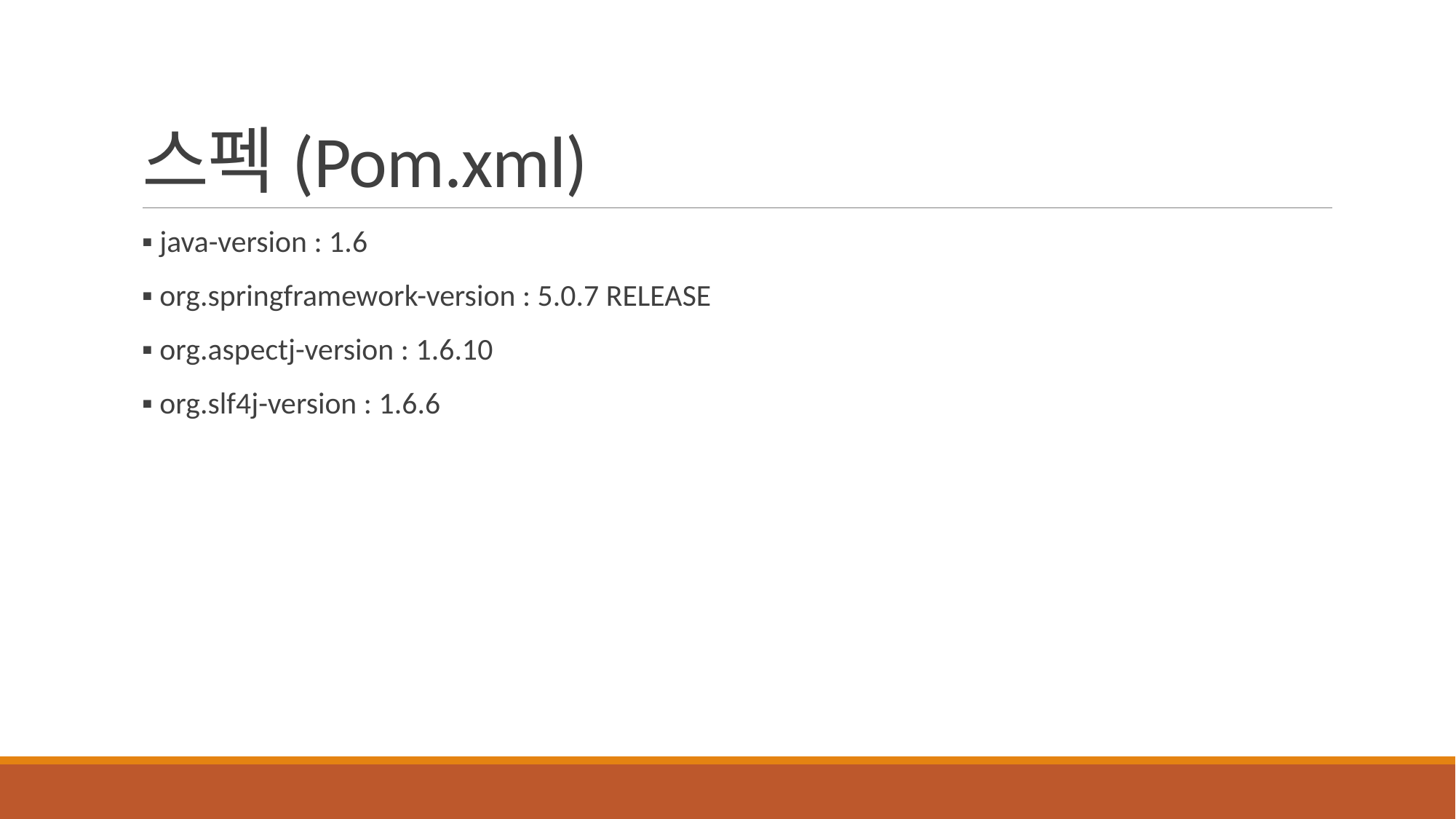

# 스펙(Pom.xml)
▪ java-version : 1.6
▪ org.springframework-version : 5.0.7 RELEASE
▪ org.aspectj-version : 1.6.10
▪ org.slf4j-version : 1.6.6